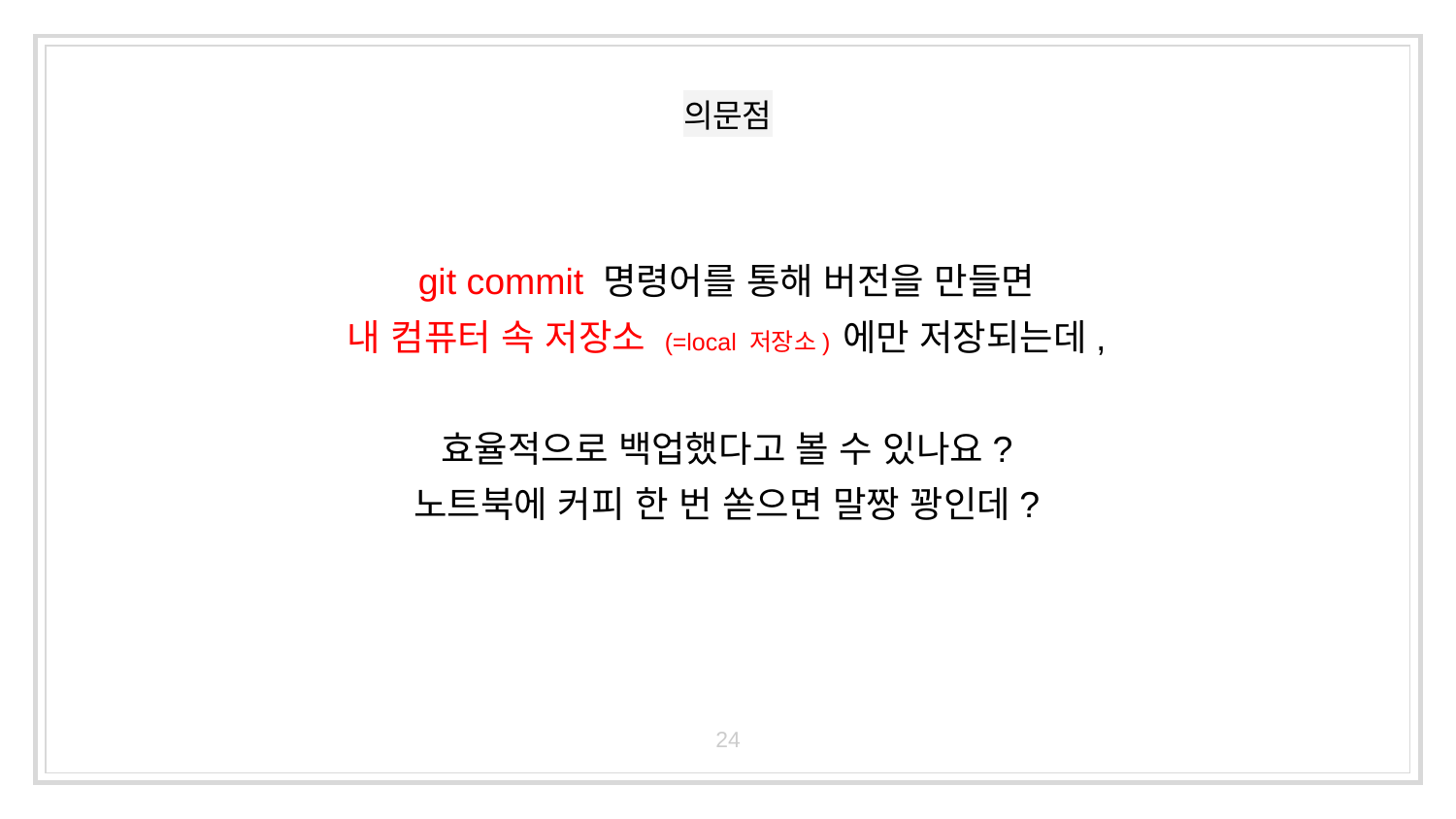

# 의문점
git commit 명령어를 통해 버전을 만들면
내 컴퓨터 속 저장소 (=local 저장소) 에만 저장되는데,

효율적으로 백업했다고 볼 수 있나요?
노트북에 커피 한 번 쏟으면 말짱 꽝인데?
24